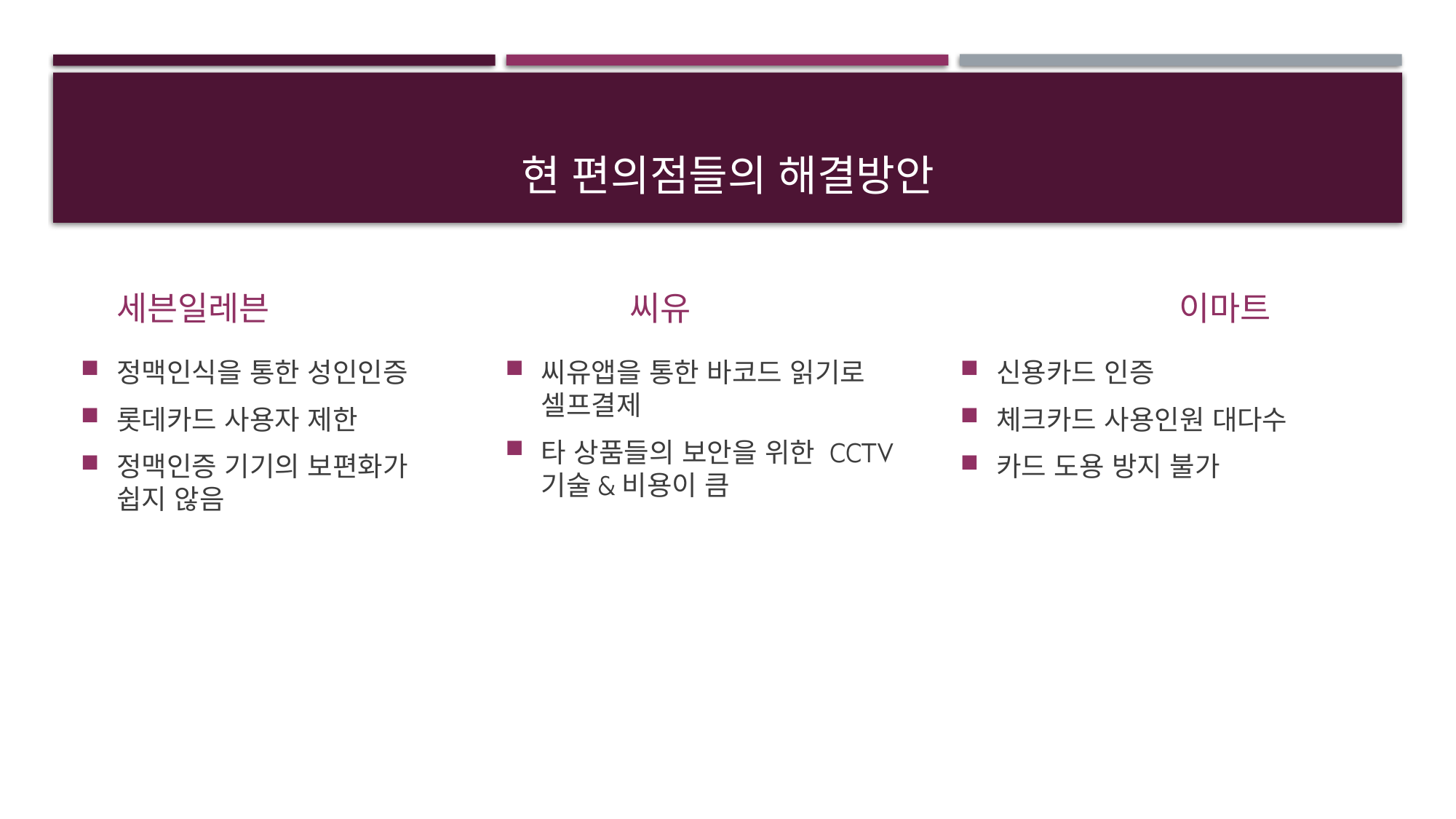

# 현 편의점들의 해결방안
이마트
씨유
세븐일레븐
신용카드 인증
체크카드 사용인원 대다수
카드 도용 방지 불가
정맥인식을 통한 성인인증
롯데카드 사용자 제한
정맥인증 기기의 보편화가 쉽지 않음
씨유앱을 통한 바코드 읽기로 셀프결제
타 상품들의 보안을 위한 CCTV 기술&비용이 큼